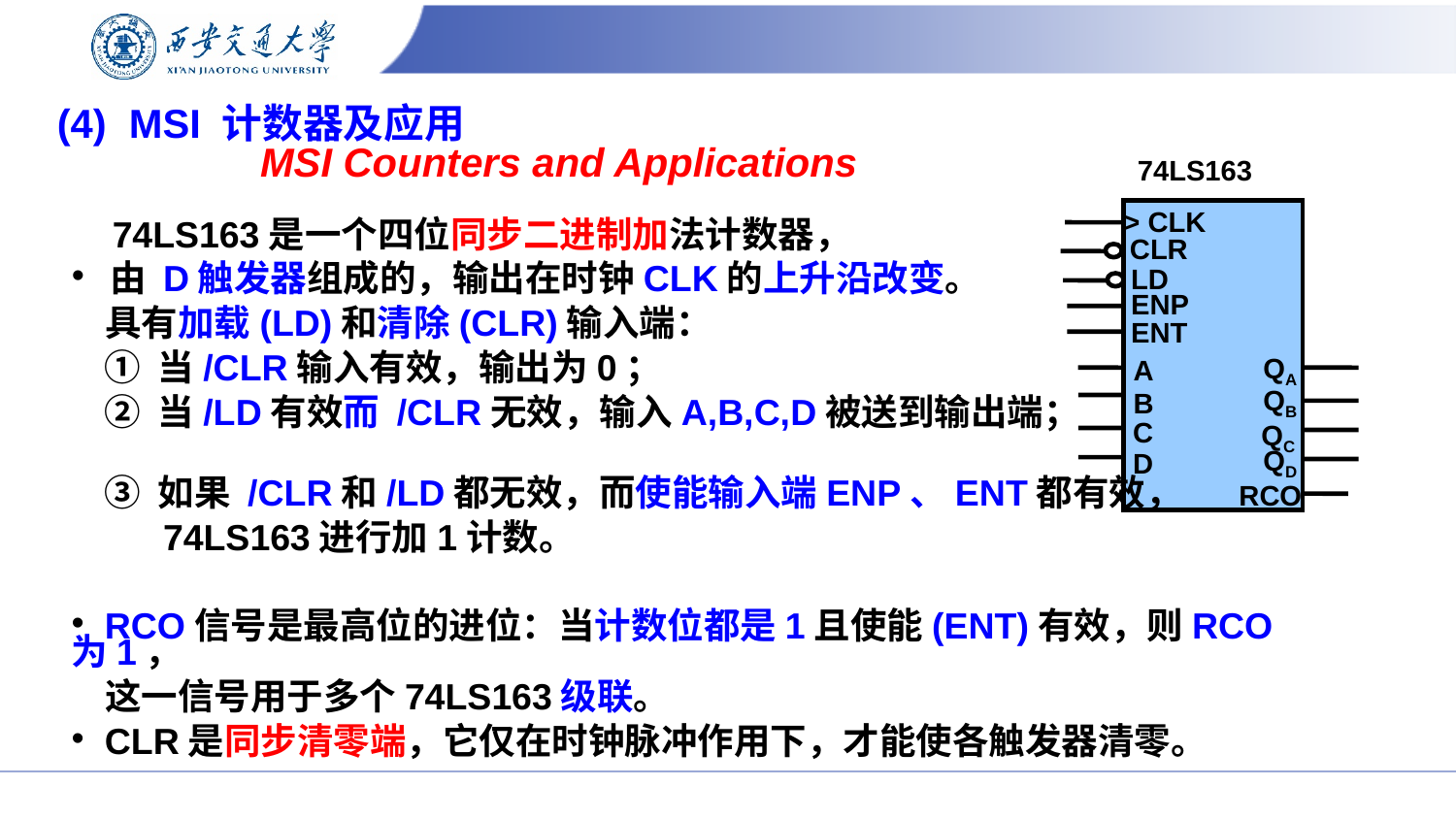

# (4)  MSI 计数器及应用 MSI Counters and Applications
74LS163
> CLK

CLR

LD

ENP

ENT

QA
A

QB
B

C

QD
D

RCO

    74LS163是一个四位同步二进制加法计数器，
  由 D触发器组成的，输出在时钟CLK的上升沿改变。
   具有加载(LD)和清除(CLR)输入端：
    ① 当/CLR输入有效，输出为0；
    ② 当/LD有效而 /CLR无效，输入A,B,C,D被送到输出端；
QC
    ③ 如果 /CLR和/LD都无效，而使能输入端ENP、ENT都有效，
         74LS163进行加1计数。

  RCO信号是最高位的进位：当计数位都是1且使能(ENT)有效，则RCO为1，
   这一信号用于多个74LS163级联。
  CLR是同步清零端，它仅在时钟脉冲作用下，才能使各触发器清零。